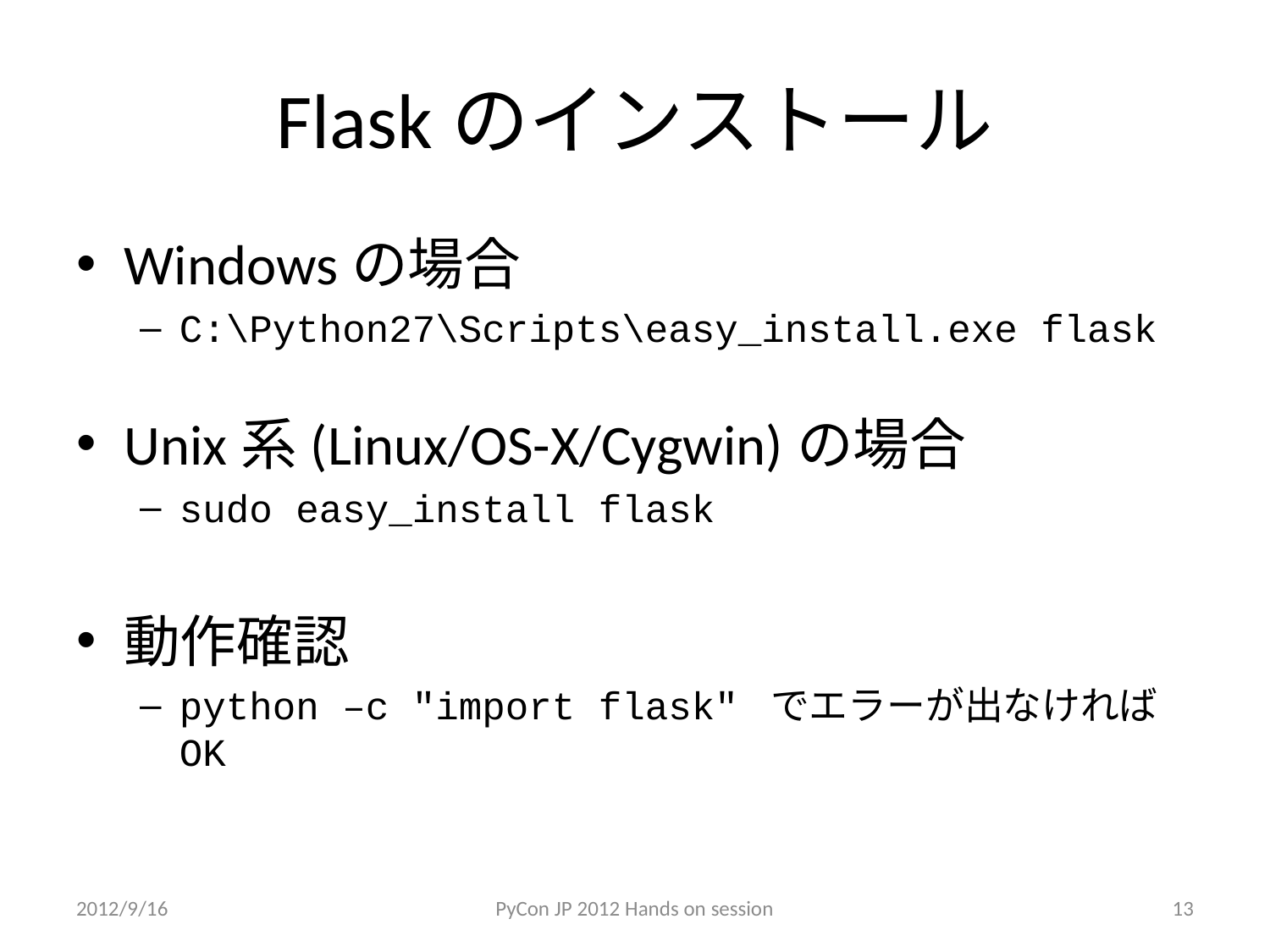

# Flaskのインストール
Windowsの場合
C:\Python27\Scripts\easy_install.exe flask
Unix系(Linux/OS-X/Cygwin)の場合
sudo easy_install flask

動作確認
python –c "import flask" でエラーが出なければOK
2012/9/16
PyCon JP 2012 Hands on session
13